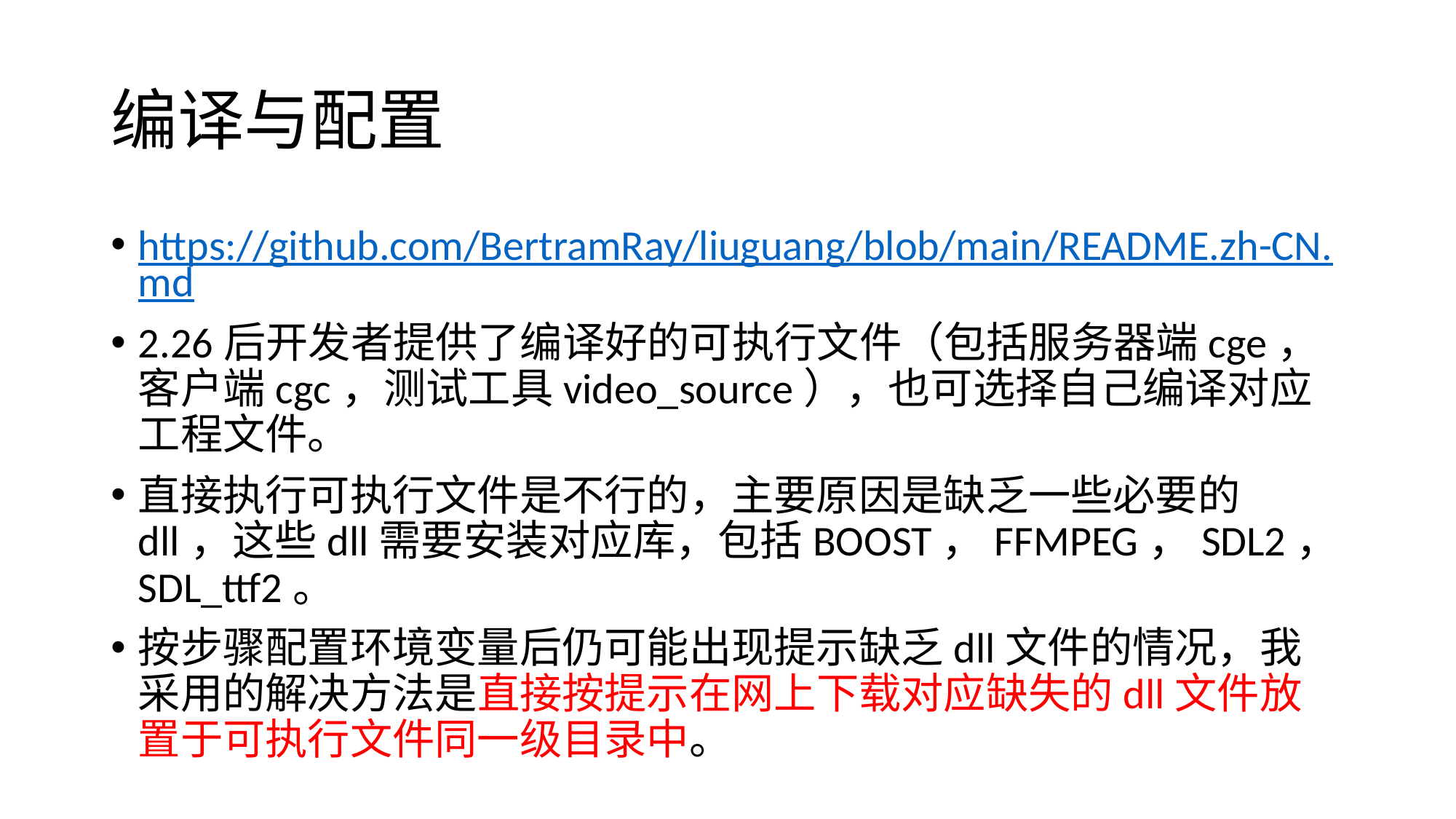

# 编译与配置
https://github.com/BertramRay/liuguang/blob/main/README.zh-CN.md
2.26后开发者提供了编译好的可执行文件（包括服务器端cge，客户端cgc，测试工具video_source），也可选择自己编译对应工程文件。
直接执行可执行文件是不行的，主要原因是缺乏一些必要的dll，这些dll需要安装对应库，包括BOOST，FFMPEG，SDL2，SDL_ttf2。
按步骤配置环境变量后仍可能出现提示缺乏dll文件的情况，我采用的解决方法是直接按提示在网上下载对应缺失的dll文件放置于可执行文件同一级目录中。